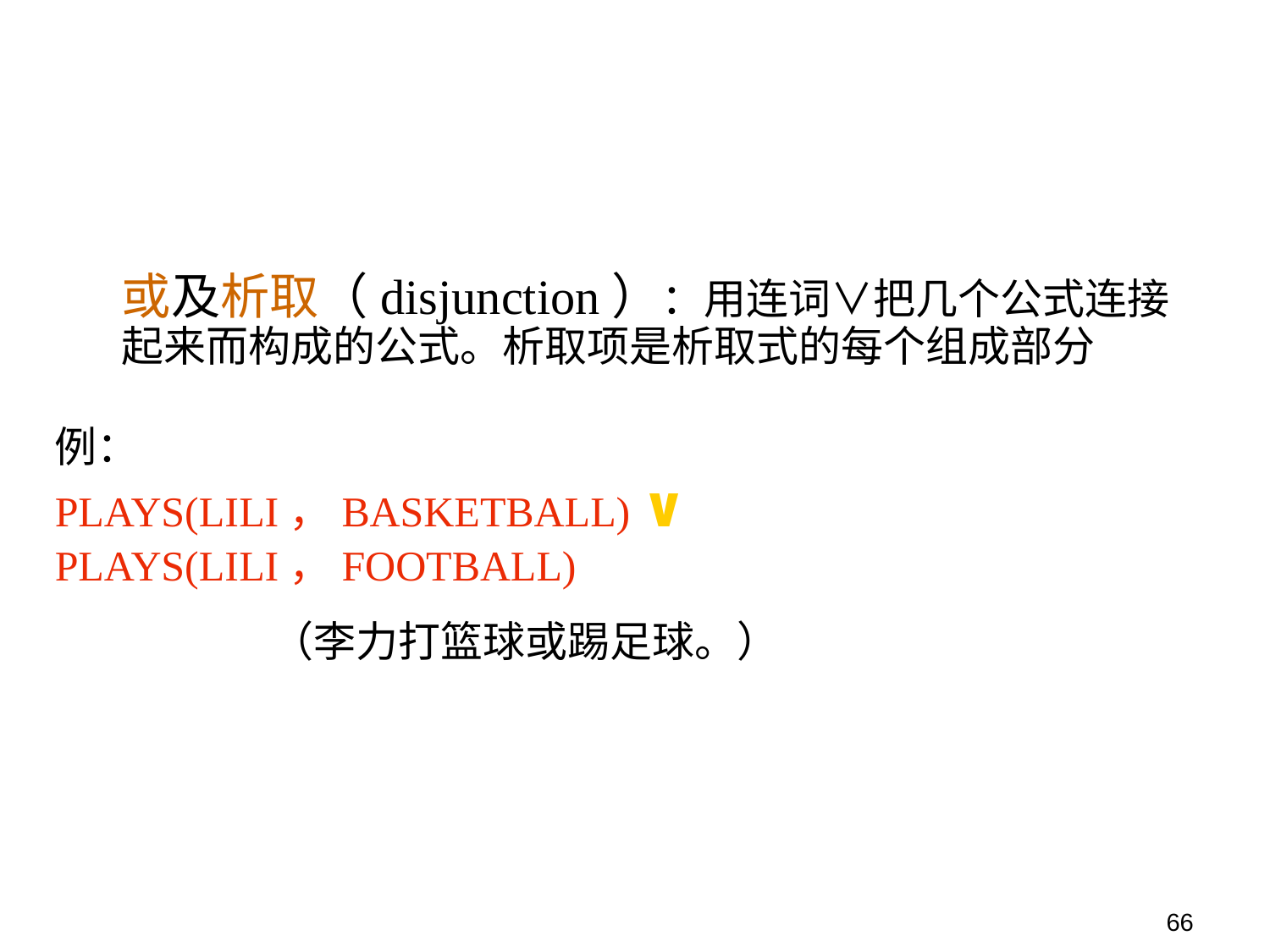

或及析取（disjunction）：用连词∨把几个公式连接起来而构成的公式。析取项是析取式的每个组成部分
例：
PLAYS(LILI，BASKETBALL) ∨ PLAYS(LILI，FOOTBALL)
                （李力打篮球或踢足球。）
66